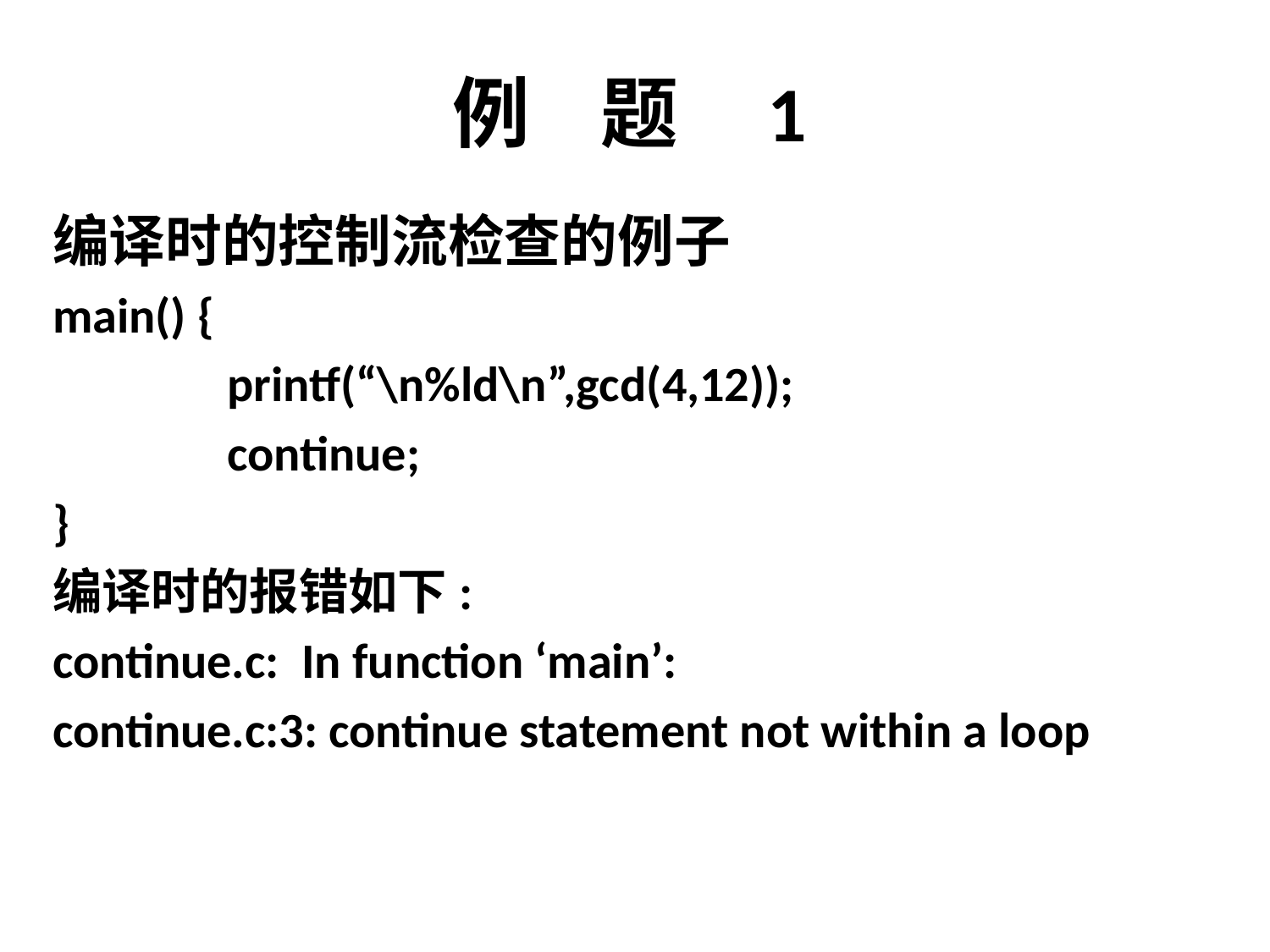

# 例    题    1
编译时的控制流检查的例子
main() {
		printf(“\n%ld\n”,gcd(4,12));
		continue;
}
编译时的报错如下:
continue.c:  In function ‘main’:
continue.c:3: continue statement not within a loop